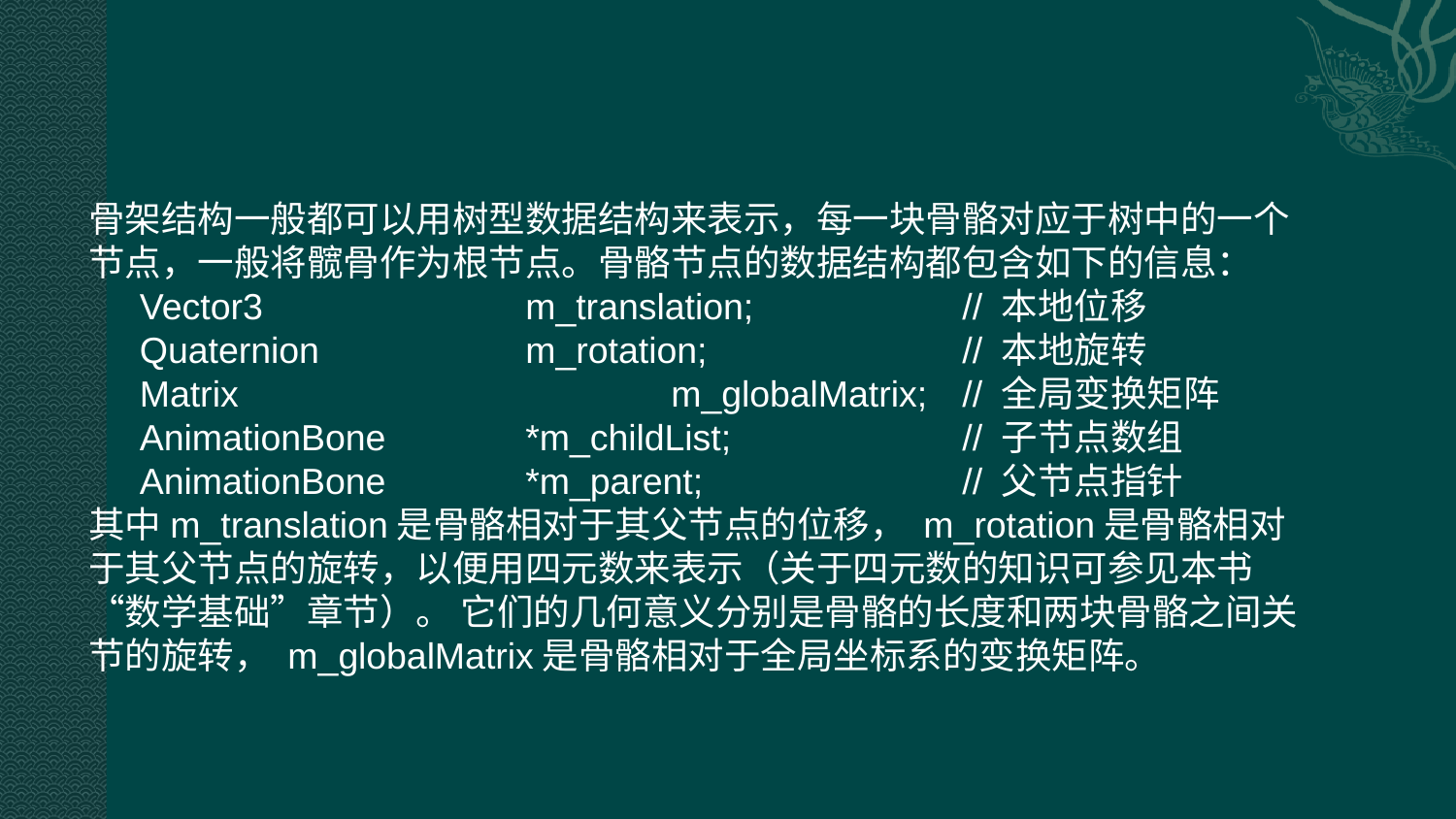

#
骨架结构一般都可以用树型数据结构来表示，每一块骨骼对应于树中的一个节点，一般将髋骨作为根节点。骨骼节点的数据结构都包含如下的信息：
     Vector3 		m_translation;		// 本地位移
     Quaternion		m_rotation; 		// 本地旋转
     Matrix			m_globalMatrix;	// 全局变换矩阵
     AnimationBone	*m_childList;		// 子节点数组
     AnimationBone	*m_parent; 		// 父节点指针
其中m_translation是骨骼相对于其父节点的位移， m_rotation是骨骼相对于其父节点的旋转，以便用四元数来表示（关于四元数的知识可参见本书 “数学基础”章节）。 它们的几何意义分别是骨骼的长度和两块骨骼之间关节的旋转， m_globalMatrix是骨骼相对于全局坐标系的变换矩阵。